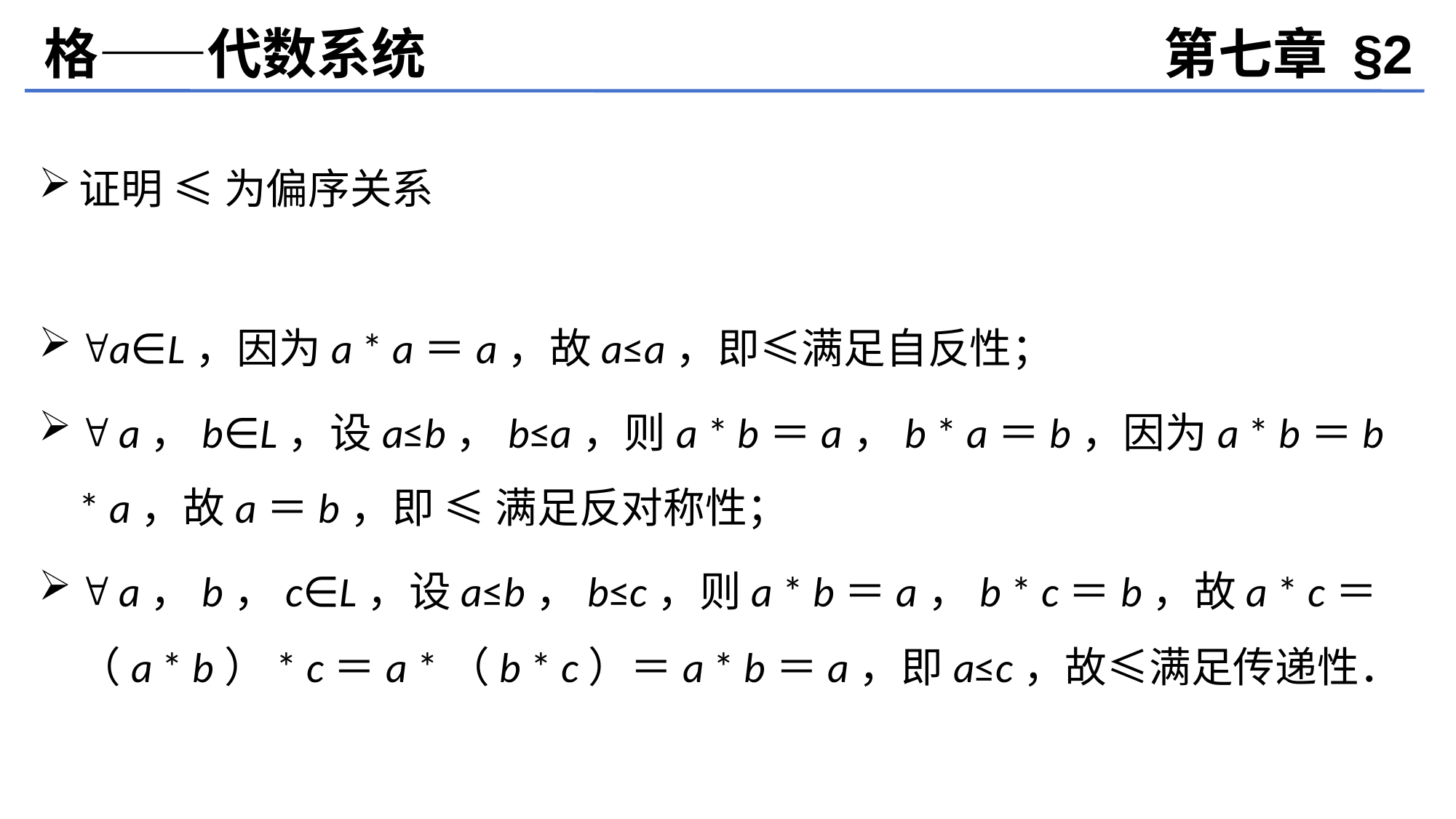

格——代数系统
第七章 §2
证明 ≤ 为偏序关系

∀a∈L，因为a * a＝a，故a≤a，即≤满足自反性；
∀ a，b∈L，设a≤b，b≤a，则a * b＝a，b * a＝b，因为a * b＝b * a，故a＝b，即 ≤ 满足反对称性；
∀ a，b，c∈L，设a≤b，b≤c，则a * b＝a，b * c＝b，故a * c＝（a * b）* c＝a *（b * c）＝a * b＝a，即a≤c，故≤满足传递性．